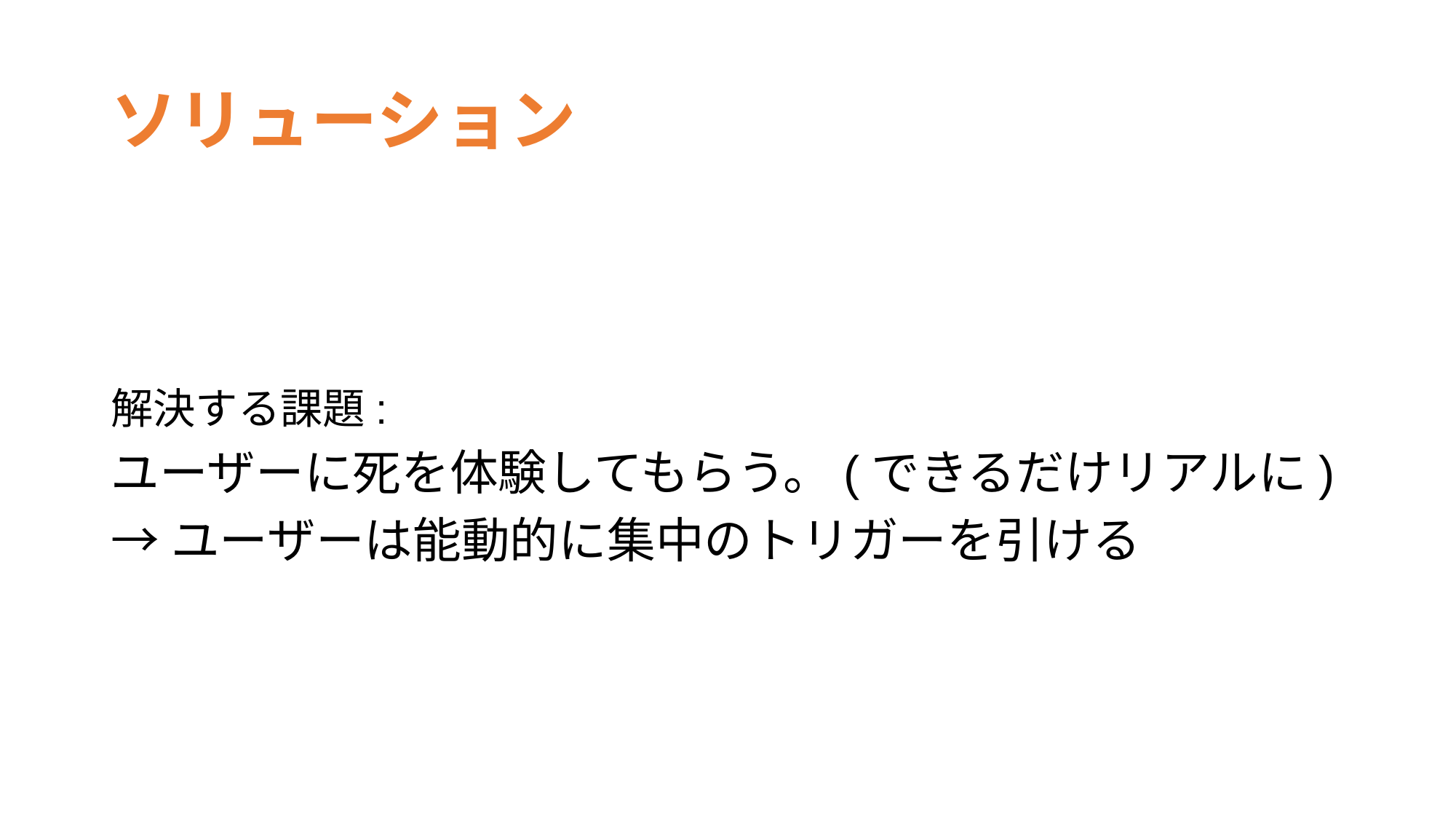

# ソリューション
解決する課題:
ユーザーに死を体験してもらう。(できるだけリアルに)
→ユーザーは能動的に集中のトリガーを引ける